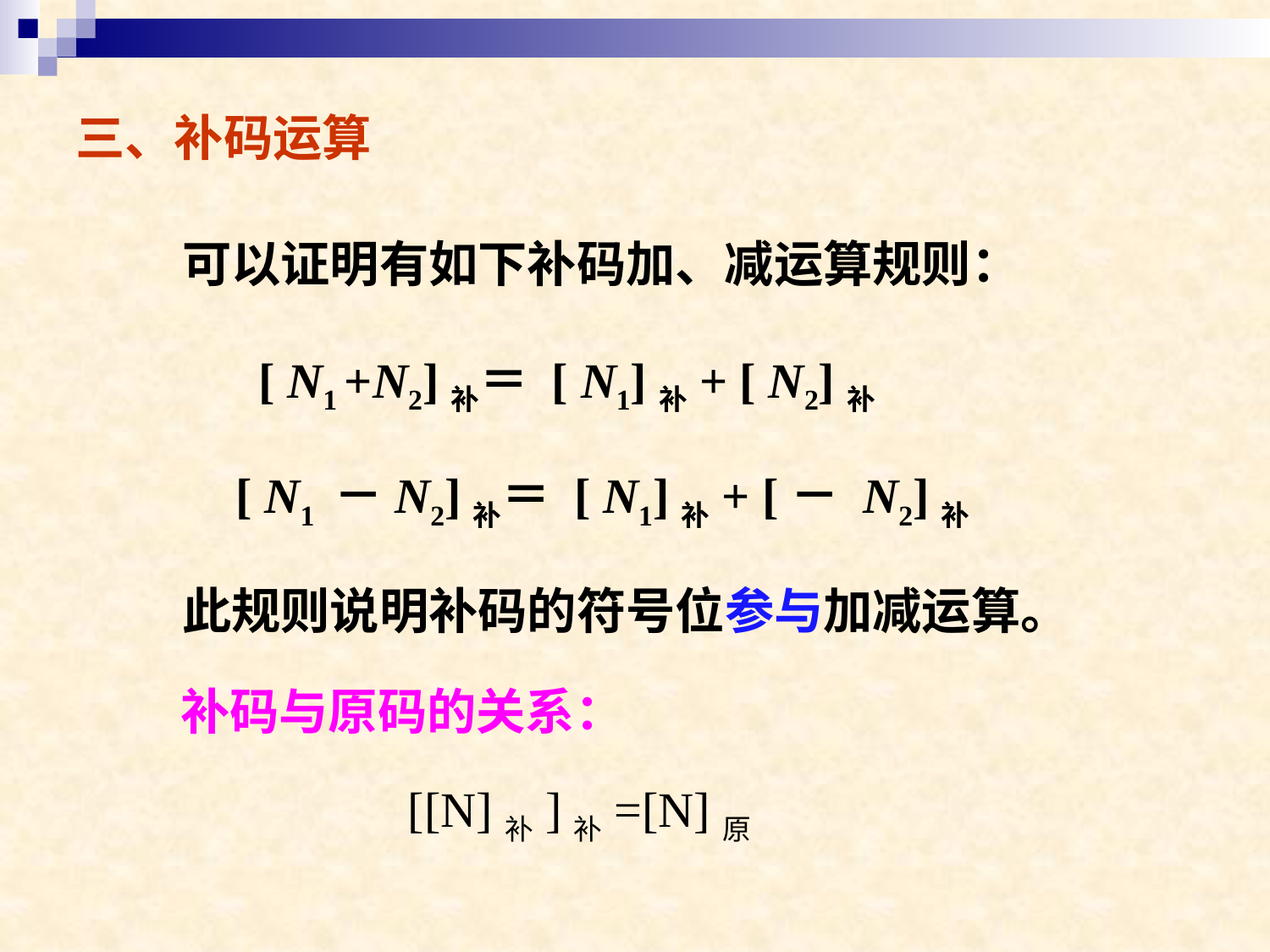

三、补码运算
可以证明有如下补码加、减运算规则：
[ N1 +N2]补＝ [ N1]补+ [ N2]补
[ N1 －N2]补＝ [ N1]补+ [－ N2]补
此规则说明补码的符号位参与加减运算。
补码与原码的关系：
[[N]补]补=[N]原